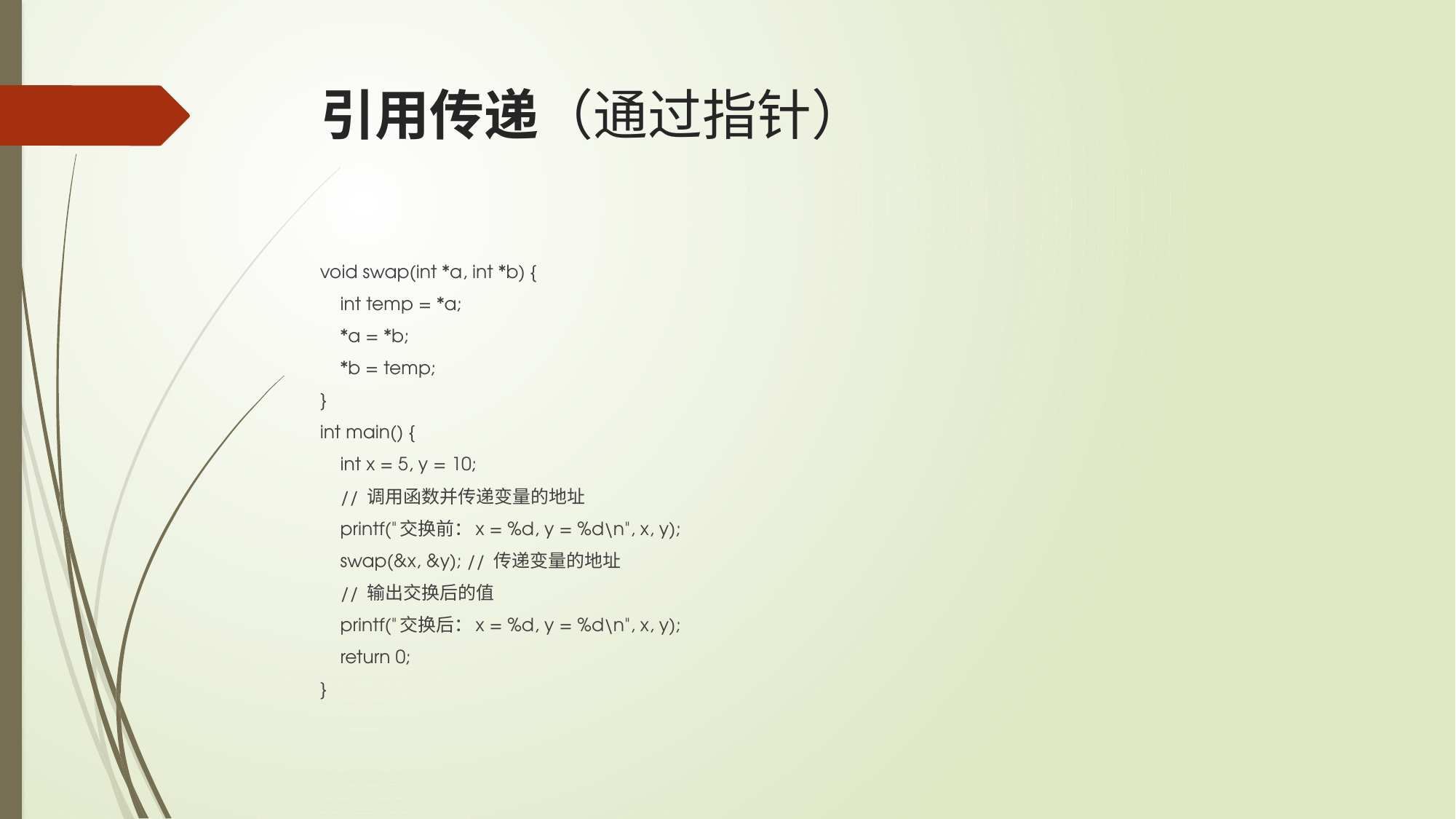

# 引用传递（通过指针）
void swap(int *a, int *b) {
    int temp = *a;
    *a = *b;
    *b = temp;
}
int main() {
    int x = 5, y = 10;
    // 调用函数并传递变量的地址
    printf("交换前：x = %d, y = %d\n", x, y);
    swap(&x, &y); // 传递变量的地址
    // 输出交换后的值
    printf("交换后：x = %d, y = %d\n", x, y);
    return 0;
}